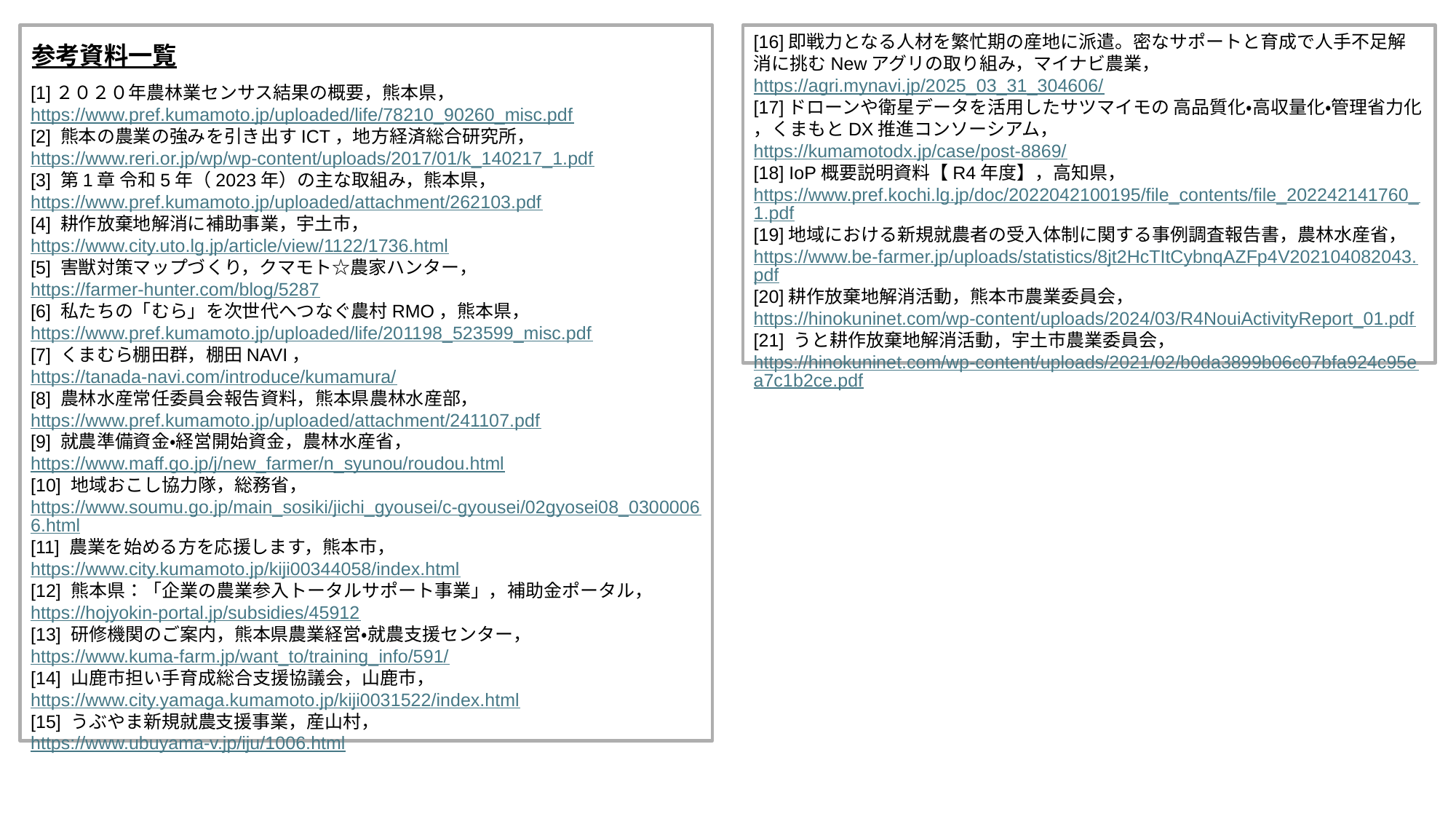

[1]２０２０年農林業センサス結果の概要，熊本県，https://www.pref.kumamoto.jp/uploaded/life/78210_90260_misc.pdf
[2] 熊本の農業の強みを引き出すICT，地方経済総合研究所，https://www.reri.or.jp/wp/wp-content/uploads/2017/01/k_140217_1.pdf
[3] 第1章 令和5年（2023年）の主な取組み，熊本県，https://www.pref.kumamoto.jp/uploaded/attachment/262103.pdf
[4] 耕作放棄地解消に補助事業，宇土市，https://www.city.uto.lg.jp/article/view/1122/1736.html
[5] 害獣対策マップづくり，クマモト☆農家ハンター，
https://farmer-hunter.com/blog/5287
[6] 私たちの「むら」を次世代へつなぐ農村RMO，熊本県，
https://www.pref.kumamoto.jp/uploaded/life/201198_523599_misc.pdf
[7] くまむら棚田群，棚田NAVI，
https://tanada-navi.com/introduce/kumamura/
[8] 農林水産常任委員会報告資料，熊本県農林水産部，https://www.pref.kumamoto.jp/uploaded/attachment/241107.pdf
[9] 就農準備資金・経営開始資金，農林水産省，
https://www.maff.go.jp/j/new_farmer/n_syunou/roudou.html
[10] 地域おこし協力隊，総務省，
https://www.soumu.go.jp/main_sosiki/jichi_gyousei/c-gyousei/02gyosei08_03000066.html
[11] 農業を始める方を応援します，熊本市，
https://www.city.kumamoto.jp/kiji00344058/index.html
[12] 熊本県：「企業の農業参入トータルサポート事業」，補助金ポータル，https://hojyokin-portal.jp/subsidies/45912
[13] 研修機関のご案内，熊本県農業経営・就農支援センター，
https://www.kuma-farm.jp/want_to/training_info/591/
[14] 山鹿市担い手育成総合支援協議会，山鹿市，
https://www.city.yamaga.kumamoto.jp/kiji0031522/index.html
[15] うぶやま新規就農支援事業，産山村，
https://www.ubuyama-v.jp/iju/1006.html
[16]即戦力となる人材を繁忙期の産地に派遣。密なサポートと育成で人手不足解消に挑むNewアグリの取り組み，マイナビ農業，
https://agri.mynavi.jp/2025_03_31_304606/
[17]ドローンや衛星データを活用したサツマイモの 高品質化・高収量化・管理省力化 ，くまもとDX推進コンソーシアム，
https://kumamotodx.jp/case/post-8869/
[18] IoP概要説明資料【R4年度】，高知県，
https://www.pref.kochi.lg.jp/doc/2022042100195/file_contents/file_202242141760_1.pdf
[19]地域における新規就農者の受入体制に関する事例調査報告書，農林水産省，
https://www.be-farmer.jp/uploads/statistics/8jt2HcTItCybnqAZFp4V202104082043.pdf
[20]耕作放棄地解消活動，熊本市農業委員会，
https://hinokuninet.com/wp-content/uploads/2024/03/R4NouiActivityReport_01.pdf
[21] うと耕作放棄地解消活動，宇土市農業委員会，
https://hinokuninet.com/wp-content/uploads/2021/02/b0da3899b06c07bfa924c95ea7c1b2ce.pdf

参考資料一覧